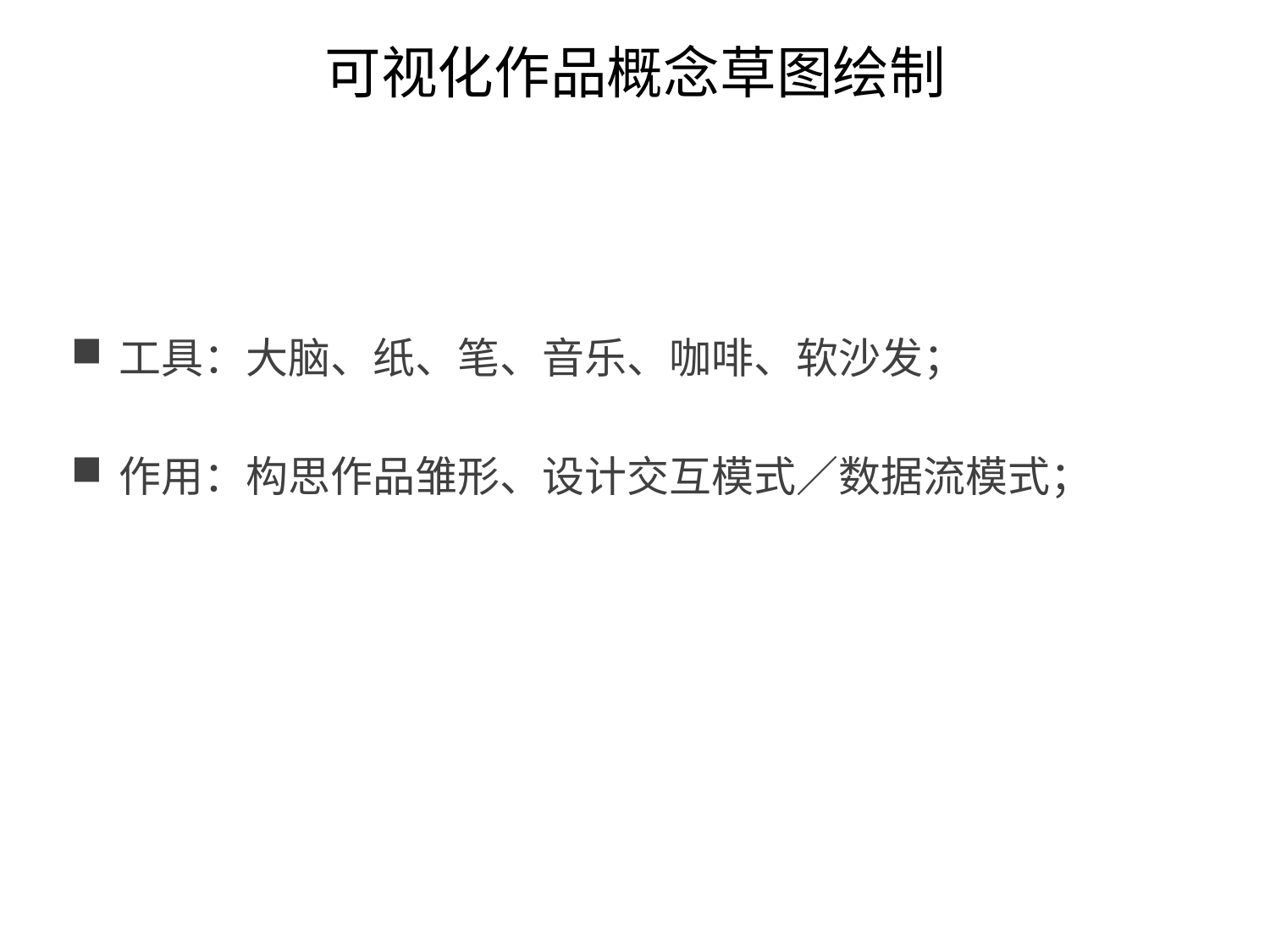

# 可视化作品概念草图绘制
工具：大脑、纸、笔、音乐、咖啡、软沙发；

作用：构思作品雏形、设计交互模式／数据流模式；